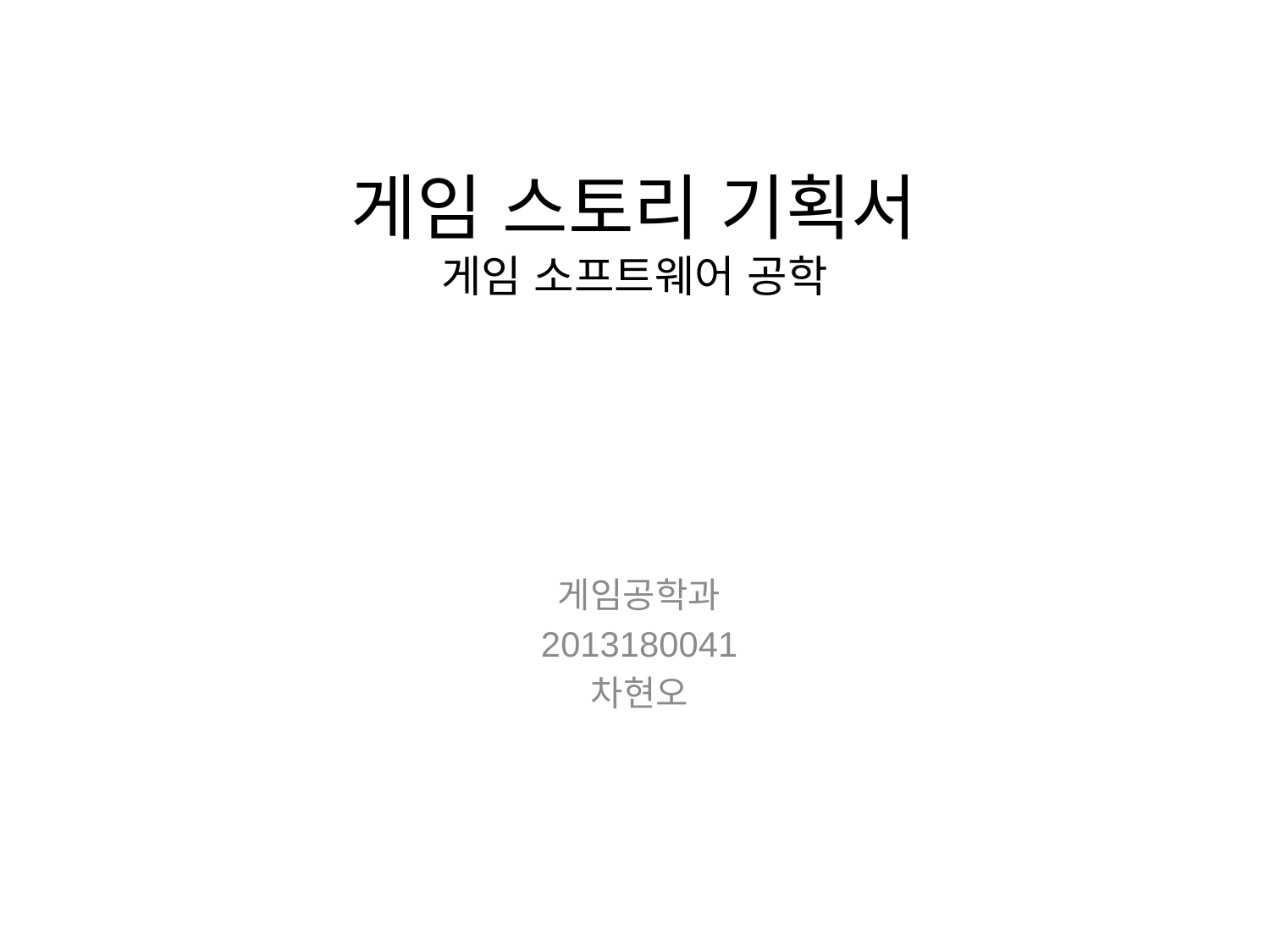

# 게임 스토리 기획서 게임 소프트웨어 공학
게임공학과
2013180041
차현오